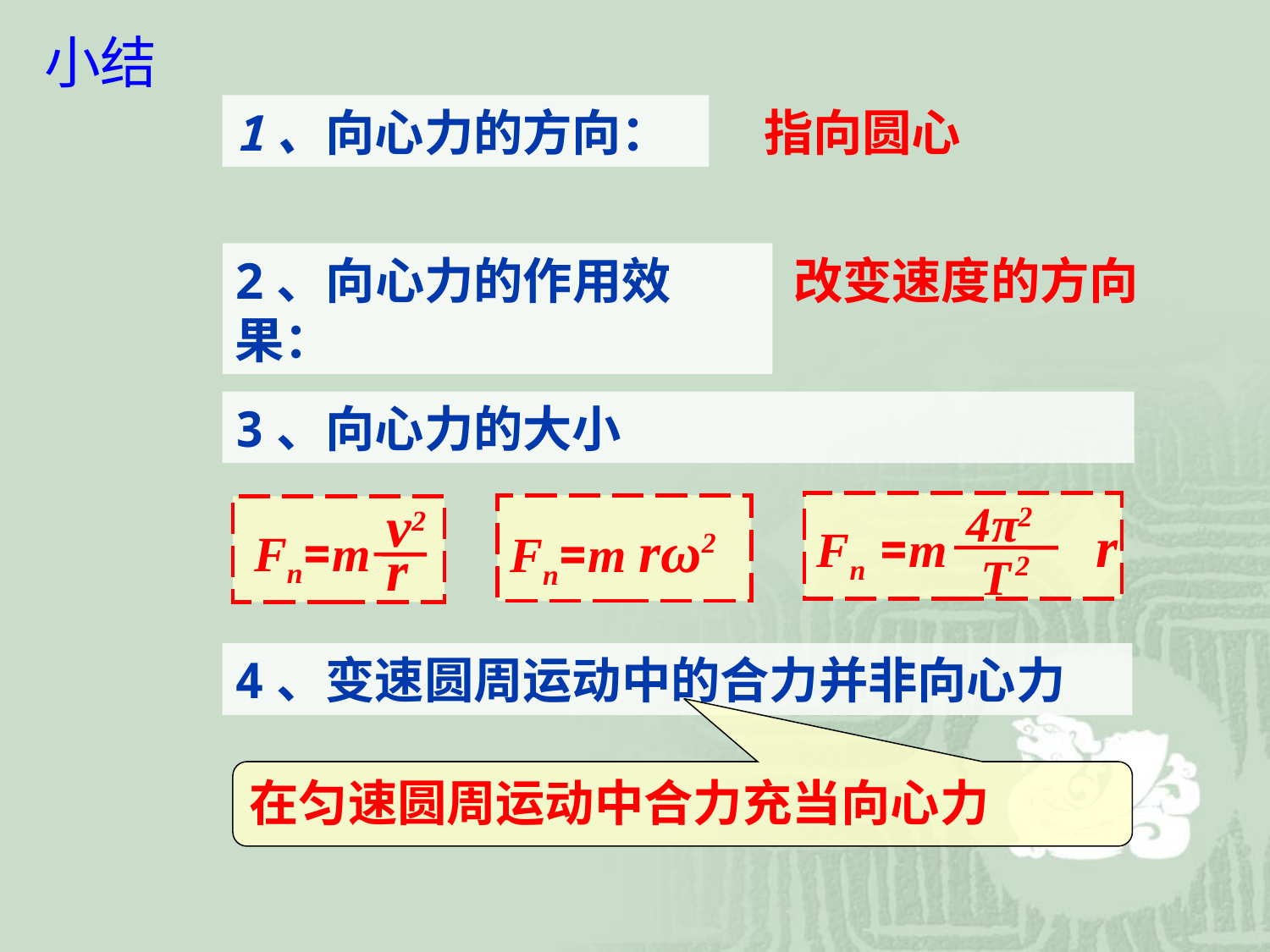

小结
1、向心力的方向：
指向圆心
2、向心力的作用效果：
改变速度的方向
3、向心力的大小
v2
Fn=m
r

4π2

Fn =m     r
T 2

Fn=m rω2
4、变速圆周运动中的合力并非向心力
在匀速圆周运动中合力充当向心力